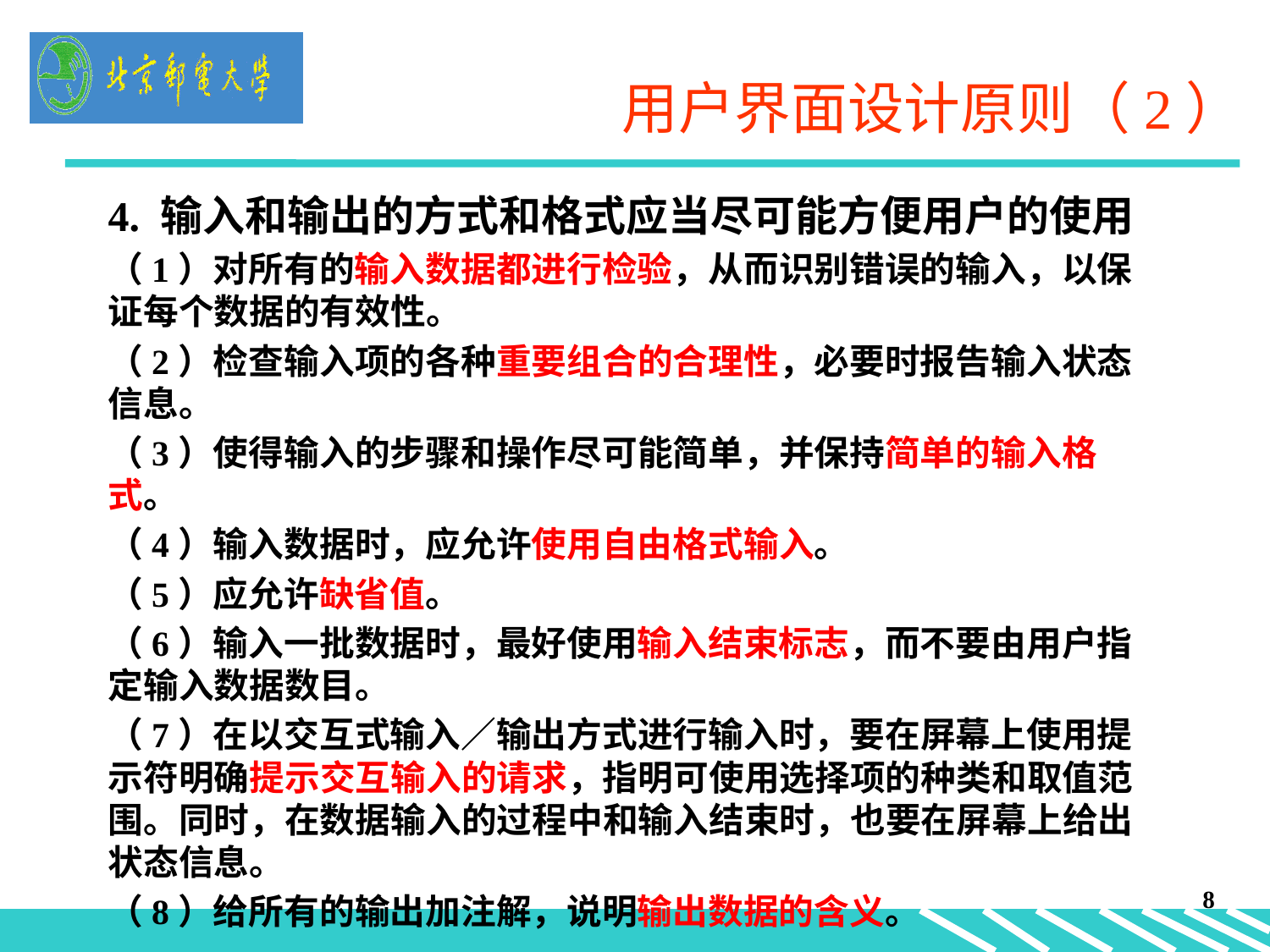

# 用户界面设计原则（2）
4. 输入和输出的方式和格式应当尽可能方便用户的使用
（1）对所有的输入数据都进行检验，从而识别错误的输入，以保证每个数据的有效性。
（2）检查输入项的各种重要组合的合理性，必要时报告输入状态信息。
（3）使得输入的步骤和操作尽可能简单，并保持简单的输入格式。
（4）输入数据时，应允许使用自由格式输入。
（5）应允许缺省值。
（6）输入一批数据时，最好使用输入结束标志，而不要由用户指定输入数据数目。
（7）在以交互式输入／输出方式进行输入时，要在屏幕上使用提示符明确提示交互输入的请求，指明可使用选择项的种类和取值范围。同时，在数据输入的过程中和输入结束时，也要在屏幕上给出状态信息。
（8）给所有的输出加注解，说明输出数据的含义。

8